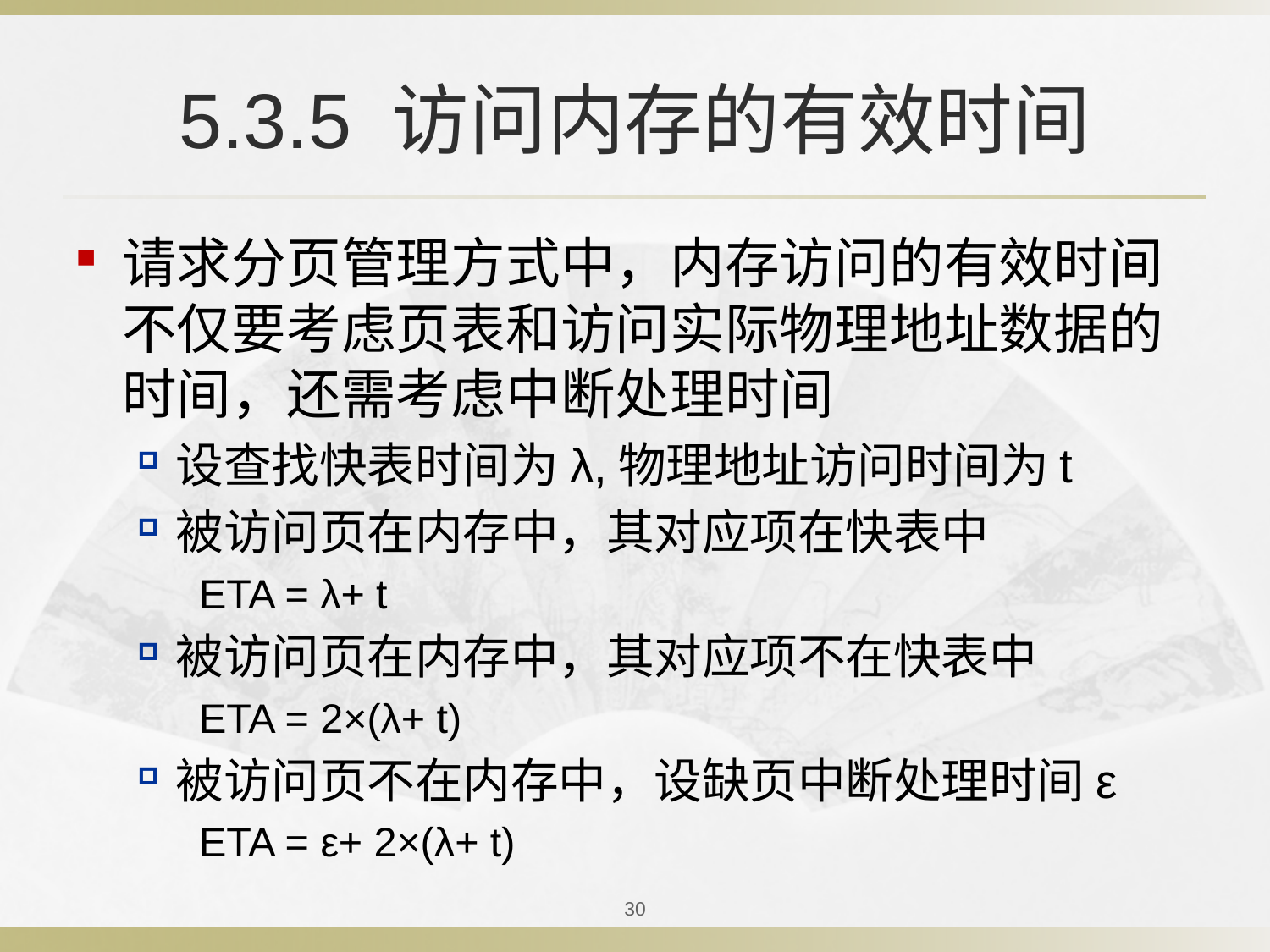

# 5.3.5 访问内存的有效时间
请求分页管理方式中，内存访问的有效时间不仅要考虑页表和访问实际物理地址数据的时间，还需考虑中断处理时间
设查找快表时间为λ,物理地址访问时间为t
被访问页在内存中，其对应项在快表中
ETA = λ+ t
被访问页在内存中，其对应项不在快表中
ETA = 2×(λ+ t)
被访问页不在内存中，设缺页中断处理时间ε
ETA = ε+ 2×(λ+ t)
30